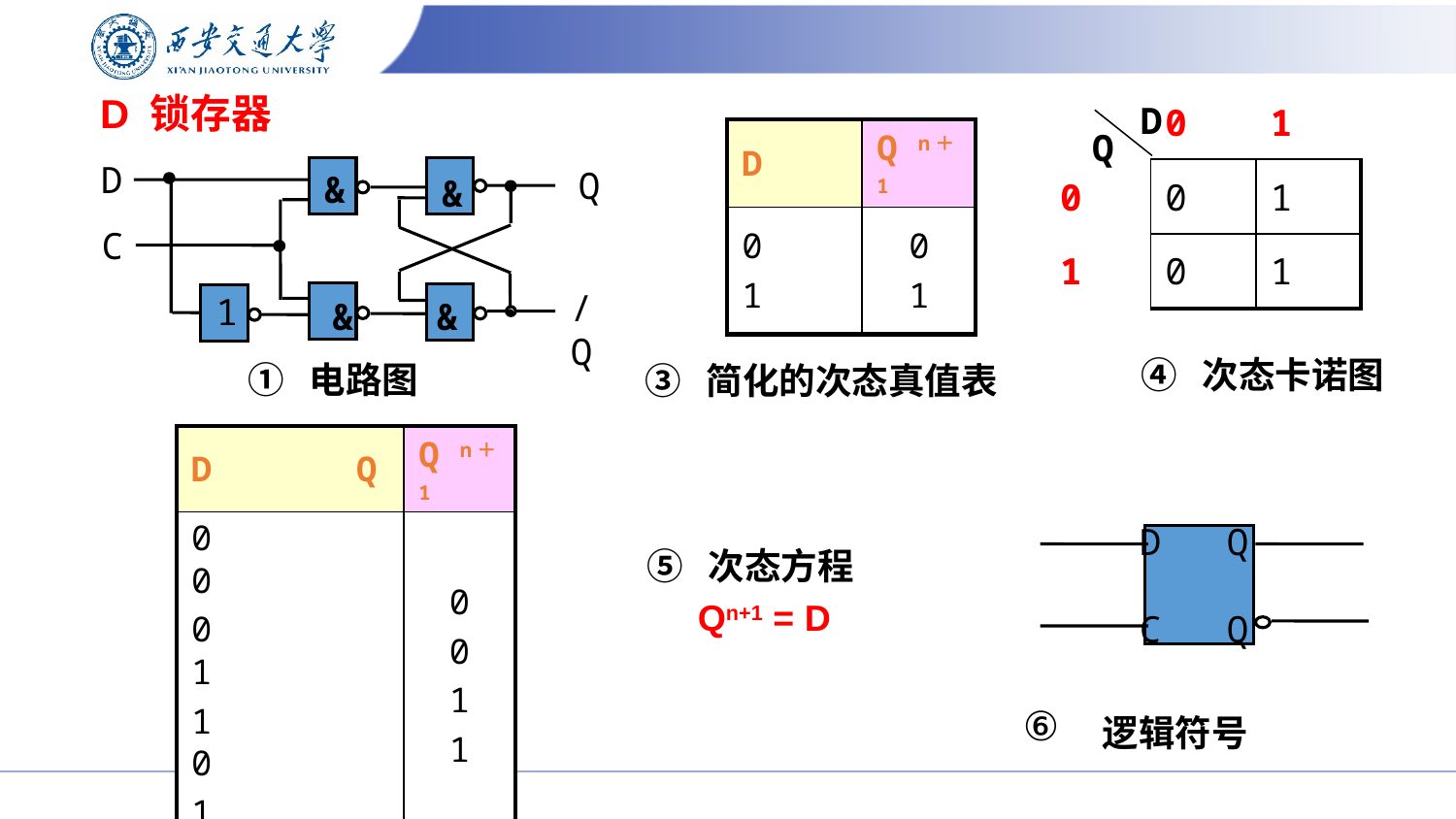

|  | 0 | 1 |
| --- | --- | --- |
| 0 | 0 | 1 |
| 1 | 0 | 1 |
# D 锁存器
D
Q

| D | Q n＋1 |
| --- | --- |
| 0 1 | 0 1 |
D
Q

&
&

C

/Q
1

&
&

①  电路图
●
●
●
③  简化的次态真值表
④  次态卡诺图
| D Q | Q n＋1 |
| --- | --- |
| 0 0 0 1 1 0 1 1 | 0 0 1 1 |
D   Q

C   Q

 逻辑符号
⑤  次态方程
     Qn+1 = D
⑥
②  次态真值表